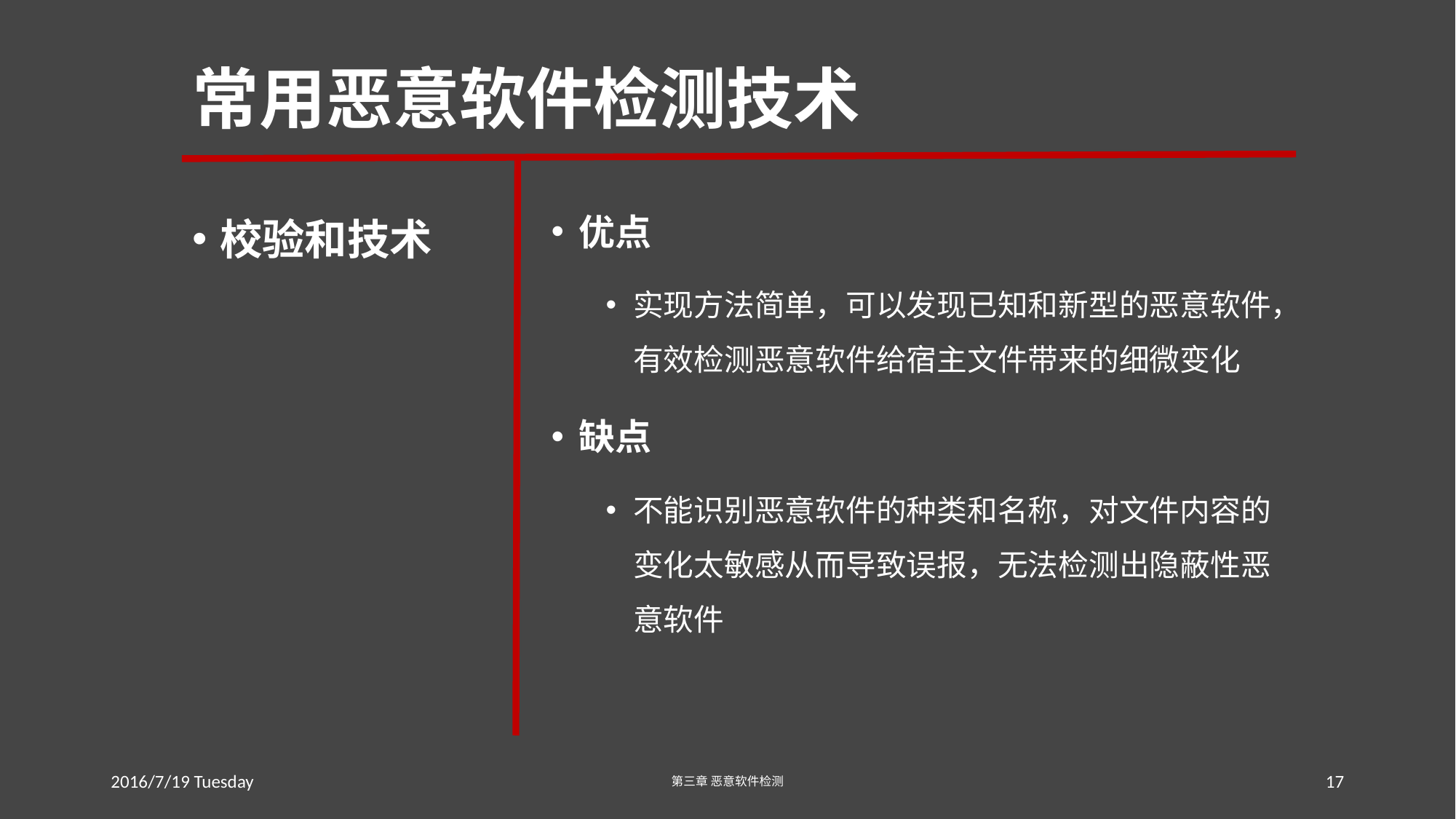

# 常用恶意软件检测技术
校验和技术
优点
实现方法简单，可以发现已知和新型的恶意软件，有效检测恶意软件给宿主文件带来的细微变化
缺点
不能识别恶意软件的种类和名称，对文件内容的变化太敏感从而导致误报，无法检测出隐蔽性恶意软件
2016/7/19 Tuesday
第三章 恶意软件检测
17